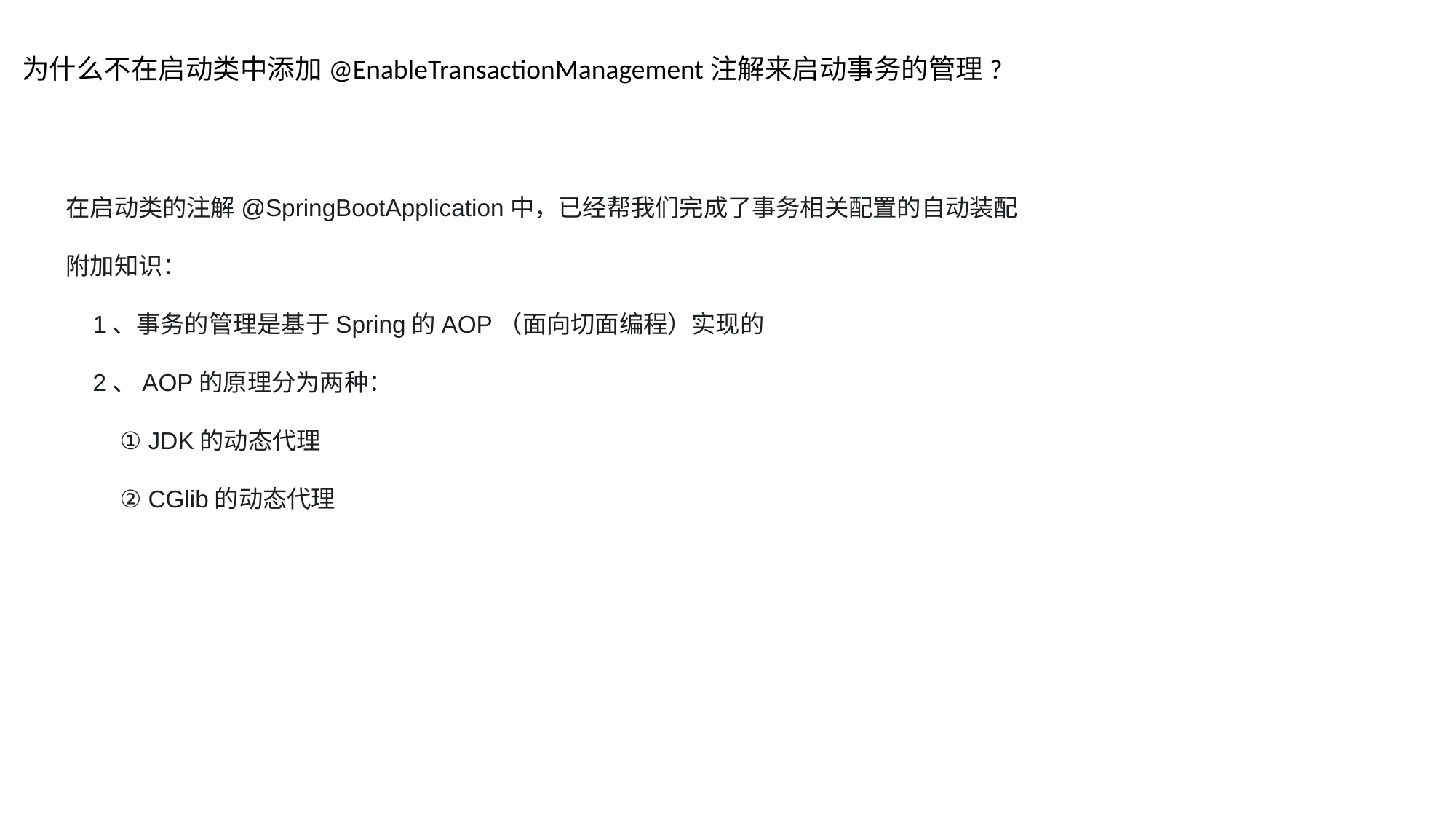

为什么不在启动类中添加@EnableTransactionManagement注解来启动事务的管理?
在启动类的注解@SpringBootApplication中，已经帮我们完成了事务相关配置的自动装配

附加知识：

    1、事务的管理是基于Spring的AOP（面向切面编程）实现的
    2、AOP的原理分为两种：
        ① JDK的动态代理
        ② CGlib的动态代理